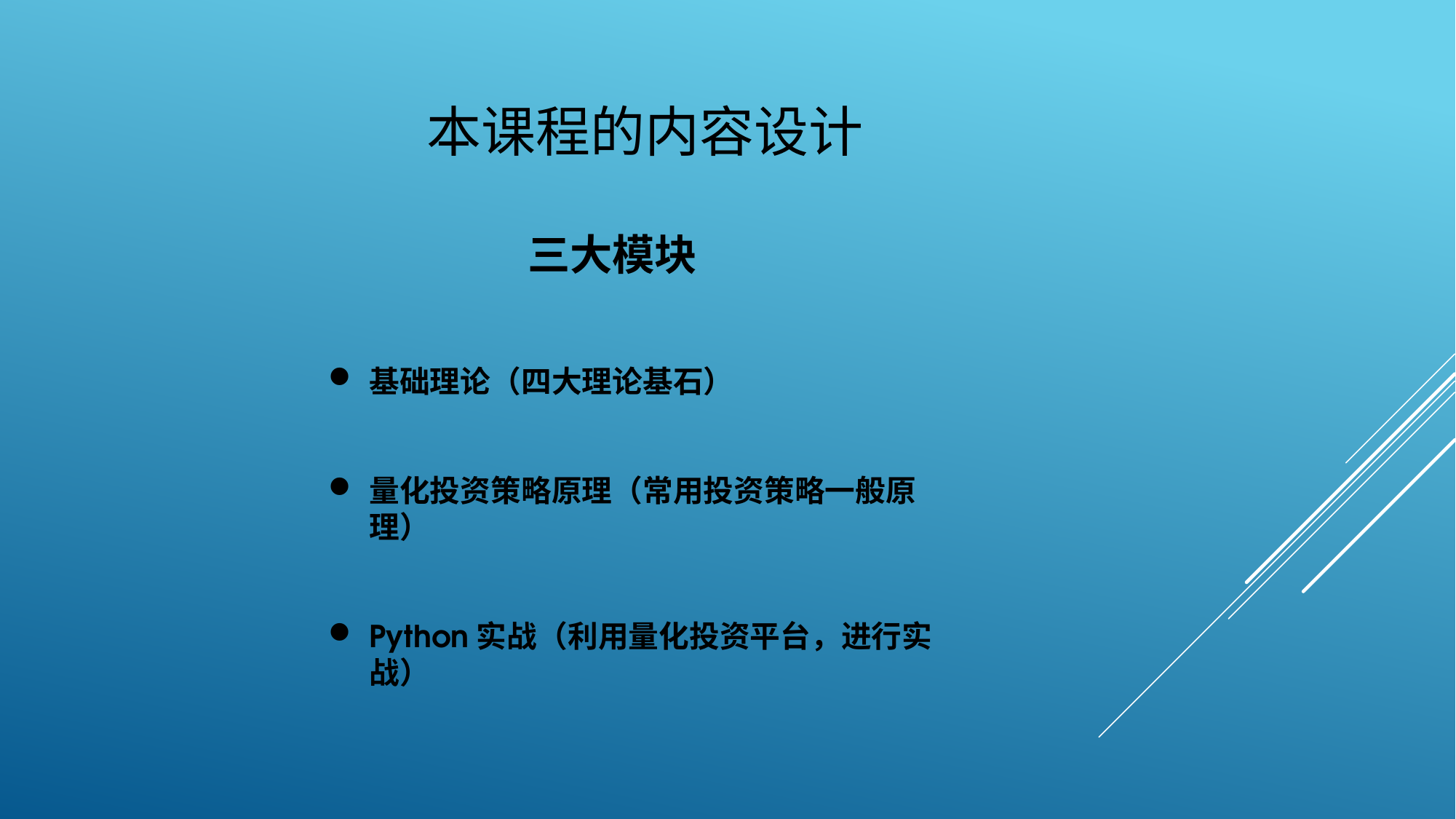

本课程的内容设计

                    三大模块

基础理论（四大理论基石）

量化投资策略原理（常用投资策略一般原理）

Python实战（利用量化投资平台，进行实战）